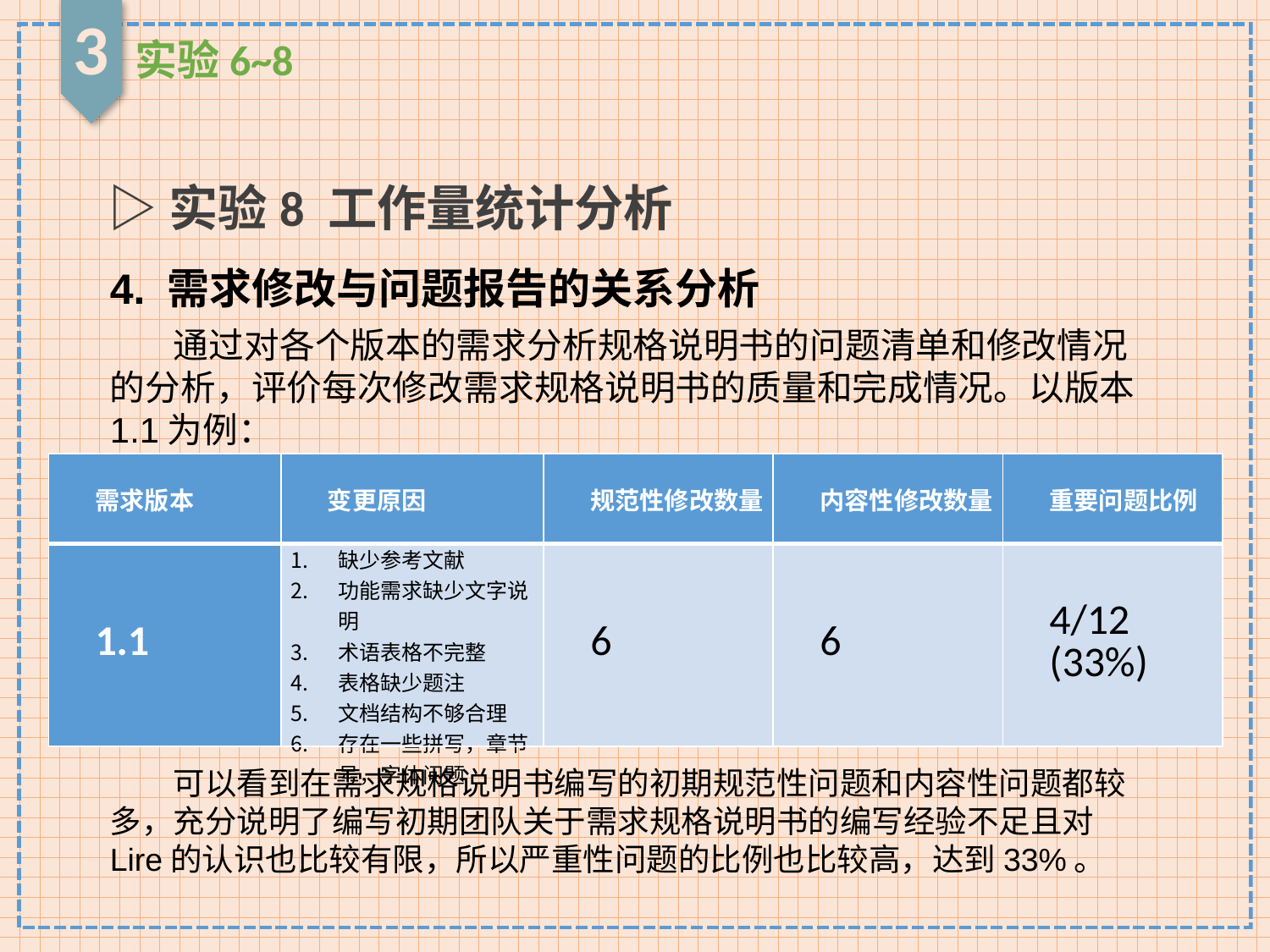

3
实验6~8
▷实验8 工作量统计分析
4. 需求修改与问题报告的关系分析
通过对各个版本的需求分析规格说明书的问题清单和修改情况的分析，评价每次修改需求规格说明书的质量和完成情况。以版本1.1为例：

可以看到在需求规格说明书编写的初期规范性问题和内容性问题都较多，充分说明了编写初期团队关于需求规格说明书的编写经验不足且对Lire的认识也比较有限，所以严重性问题的比例也比较高，达到33%。

| 需求版本 | 变更原因 | 规范性修改数量 | 内容性修改数量 | 重要问题比例 |
| --- | --- | --- | --- | --- |
| 1.1 | 缺少参考文献 功能需求缺少文字说明 术语表格不完整 表格缺少题注 文档结构不够合理 存在一些拼写，章节号，字体问题 | 6 | 6 | 4/12 (33%) |